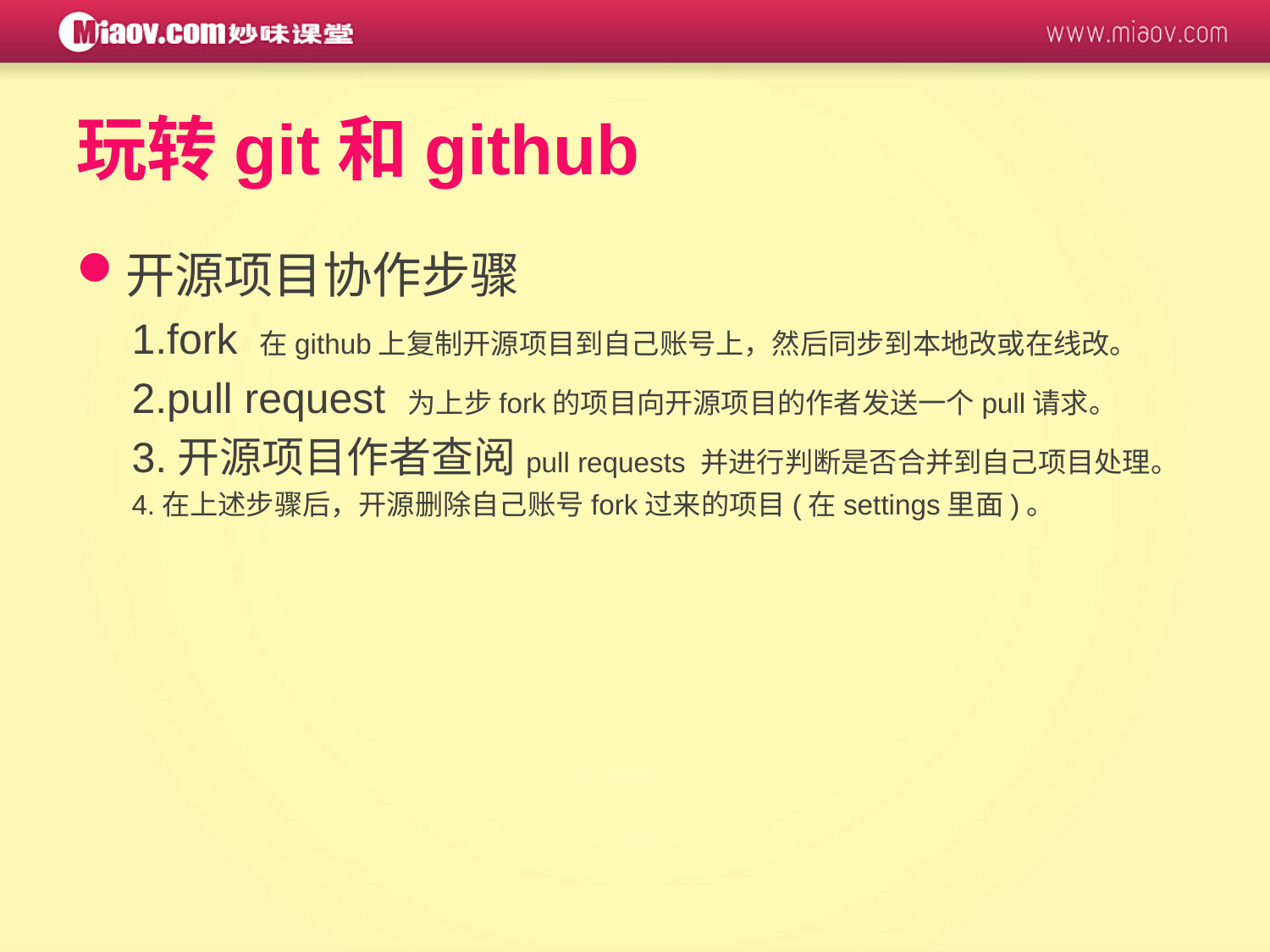

# 玩转git和github
开源项目协作步骤
1.fork 在github上复制开源项目到自己账号上，然后同步到本地改或在线改。
2.pull request 为上步fork的项目向开源项目的作者发送一个pull请求。
3.开源项目作者查阅pull requests 并进行判断是否合并到自己项目处理。
4.在上述步骤后，开源删除自己账号fork过来的项目(在settings里面)。